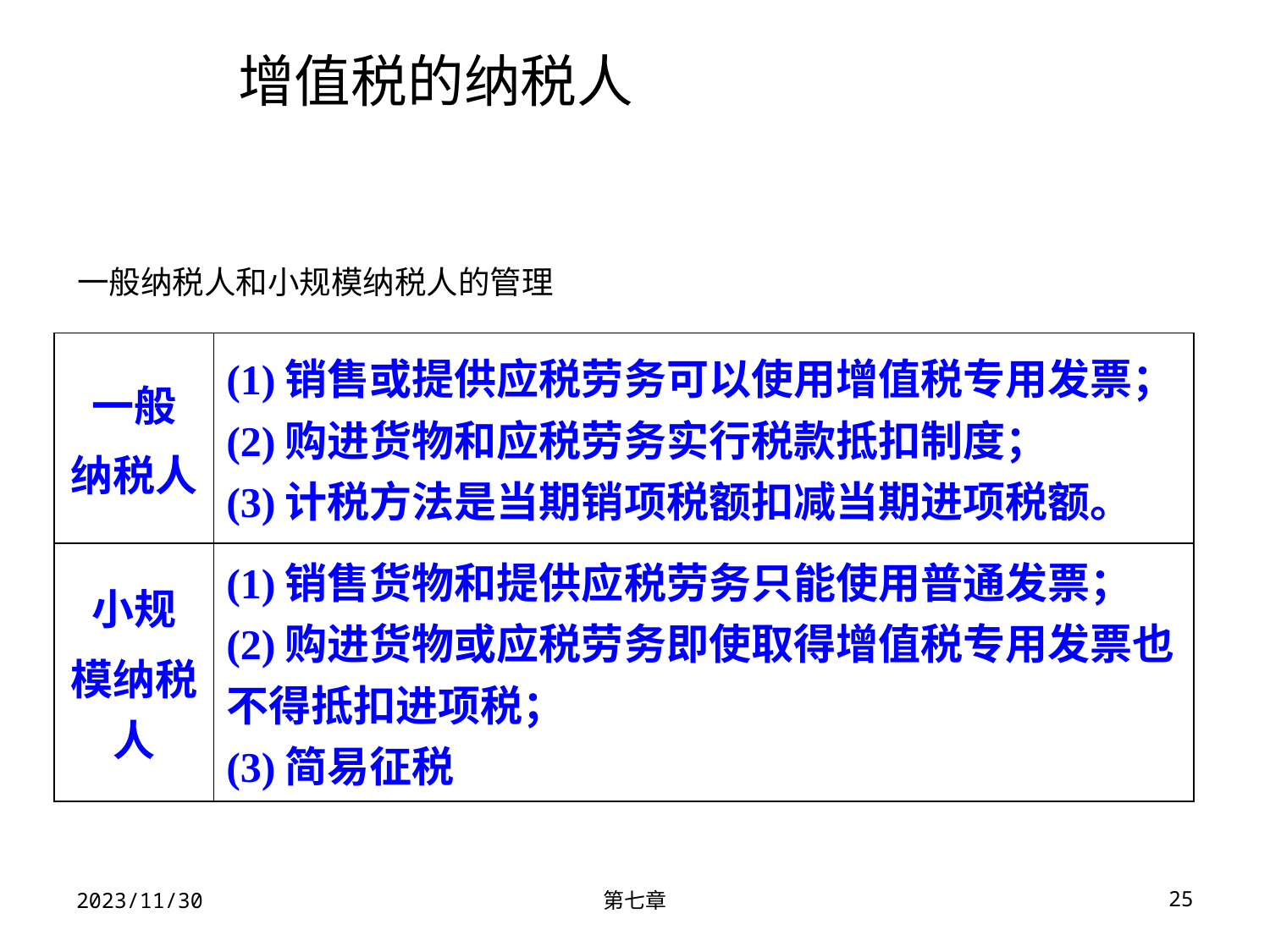

增值税的纳税人
一般纳税人和小规模纳税人的管理
| 一般 纳税人 | (1)销售或提供应税劳务可以使用增值税专用发票； (2)购进货物和应税劳务实行税款抵扣制度； (3)计税方法是当期销项税额扣减当期进项税额。 |
| --- | --- |
| 小规 模纳税人 | (1)销售货物和提供应税劳务只能使用普通发票； (2)购进货物或应税劳务即使取得增值税专用发票也不得抵扣进项税； (3)简易征税 |
2023/11/30
第七章
25